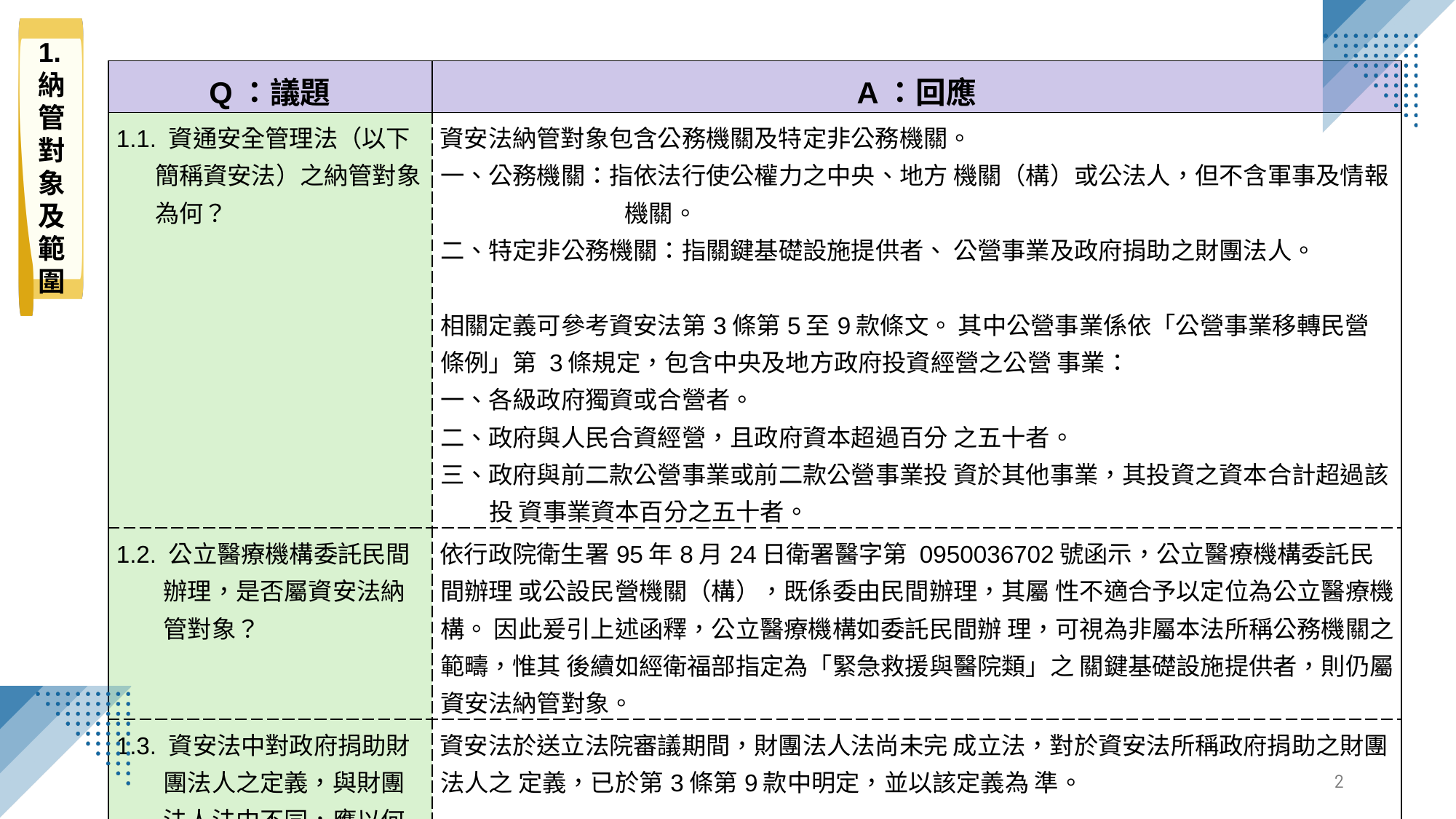

1.納管對象及範圍

| Q：議題 | A：回應 |
| --- | --- |
| 1.1. 資通安全管理法（以下 簡稱資安法）之納管對象 為何？ | 資安法納管對象包含公務機關及特定非公務機關。 一、公務機關：指依法行使公權力之中央、地方 機關（構）或公法人，但不含軍事及情報 機關。 二、特定非公務機關：指關鍵基礎設施提供者、 公營事業及政府捐助之財團法人。 相關定義可參考資安法第3條第5至9款條文。 其中公營事業係依「公營事業移轉民營條例」第 3條規定，包含中央及地方政府投資經營之公營 事業： 一、各級政府獨資或合營者。 二、政府與人民合資經營，且政府資本超過百分 之五十者。 三、政府與前二款公營事業或前二款公營事業投 資於其他事業，其投資之資本合計超過該 投 資事業資本百分之五十者。 |
| 1.2. 公立醫療機構委託民間 辦理，是否屬資安法納 管對象？ | 依行政院衛生署95年8月24日衛署醫字第 0950036702號函示，公立醫療機構委託民間辦理 或公設民營機關（構），既係委由民間辦理，其屬 性不適合予以定位為公立醫療機構。 因此爰引上述函釋，公立醫療機構如委託民間辦 理，可視為非屬本法所稱公務機關之範疇，惟其 後續如經衛福部指定為「緊急救援與醫院類」之 關鍵基礎設施提供者，則仍屬資安法納管對象。 |
| 1.3. 資安法中對政府捐助財 團法人之定義，與財團 法人法中不同，應以何 為準？ | 資安法於送立法院審議期間，財團法人法尚未完 成立法，對於資安法所稱政府捐助之財團法人之 定義，已於第3條第9款中明定，並以該定義為 準。 |

2